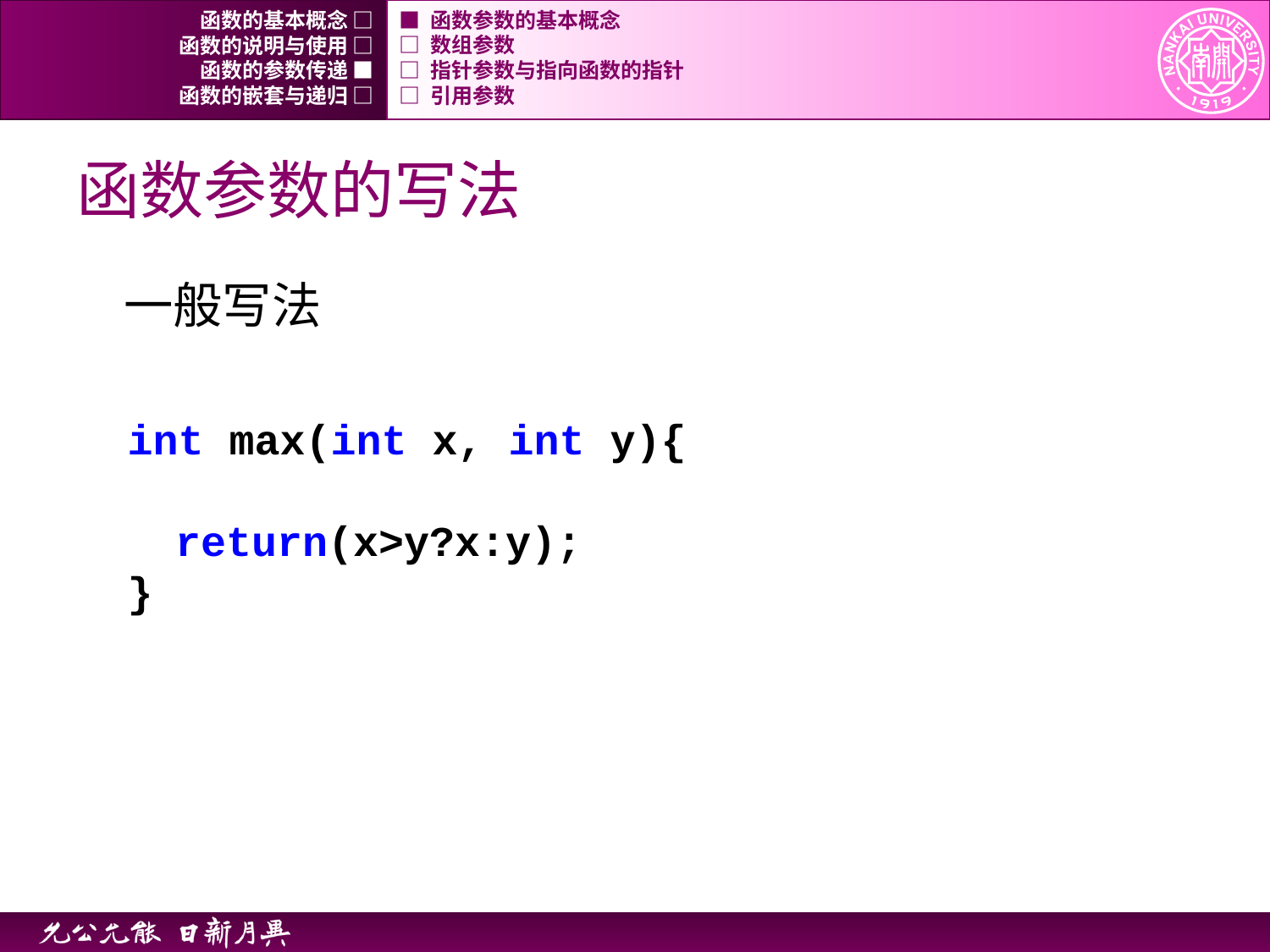

函数的基本概念 □
■ 函数参数的基本概念
函数的说明与使用 □
□ 数组参数
函数的参数传递 ■
□ 指针参数与指向函数的指针
函数的嵌套与递归 □
□ 引用参数
# 函数参数的写法
一般写法
int max(int x, int y){
	return(x>y?x:y);
}